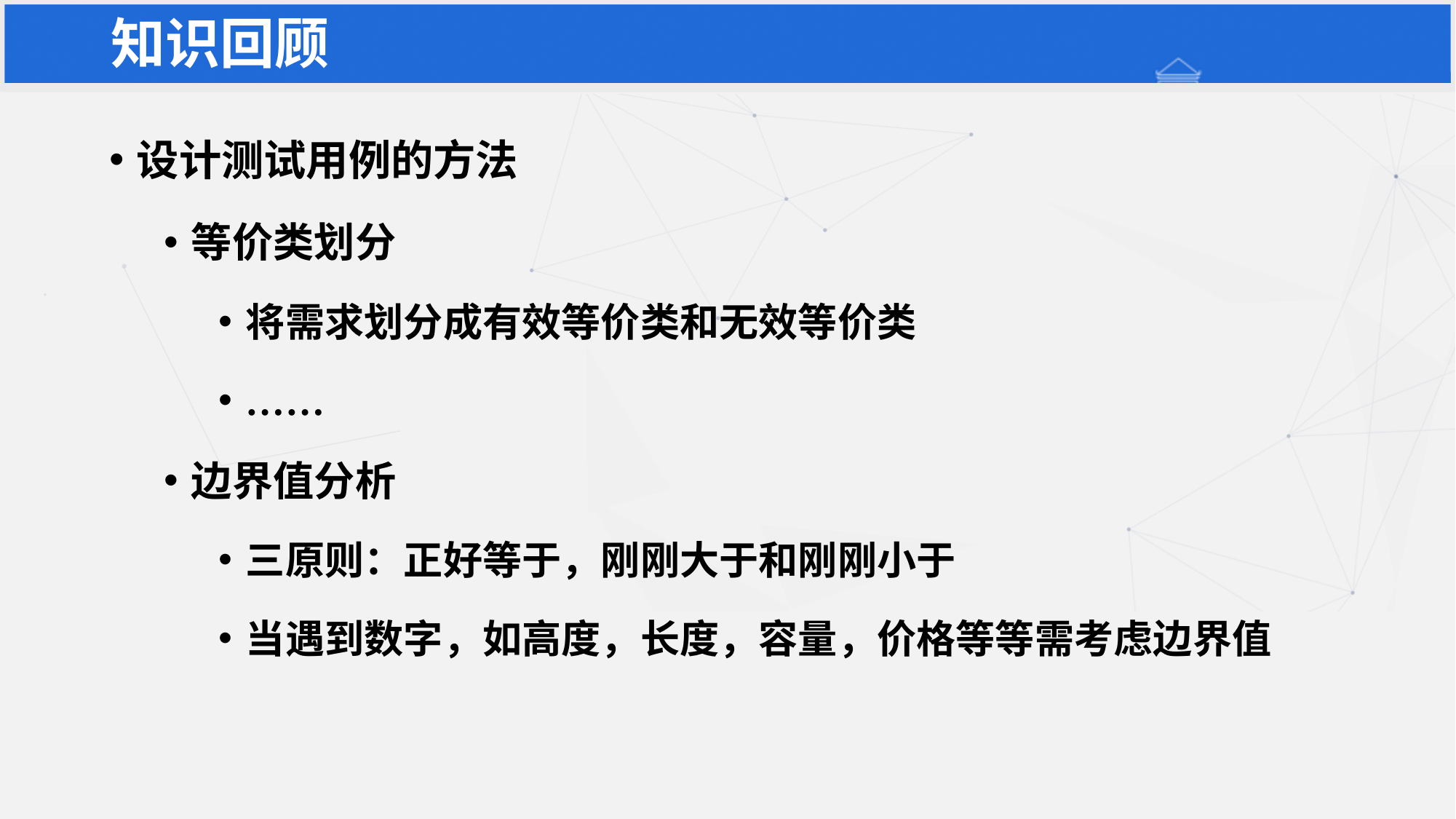

# 知识回顾
设计测试用例的方法
等价类划分
将需求划分成有效等价类和无效等价类
……
边界值分析
三原则：正好等于，刚刚大于和刚刚小于
当遇到数字，如高度，长度，容量，价格等等需考虑边界值